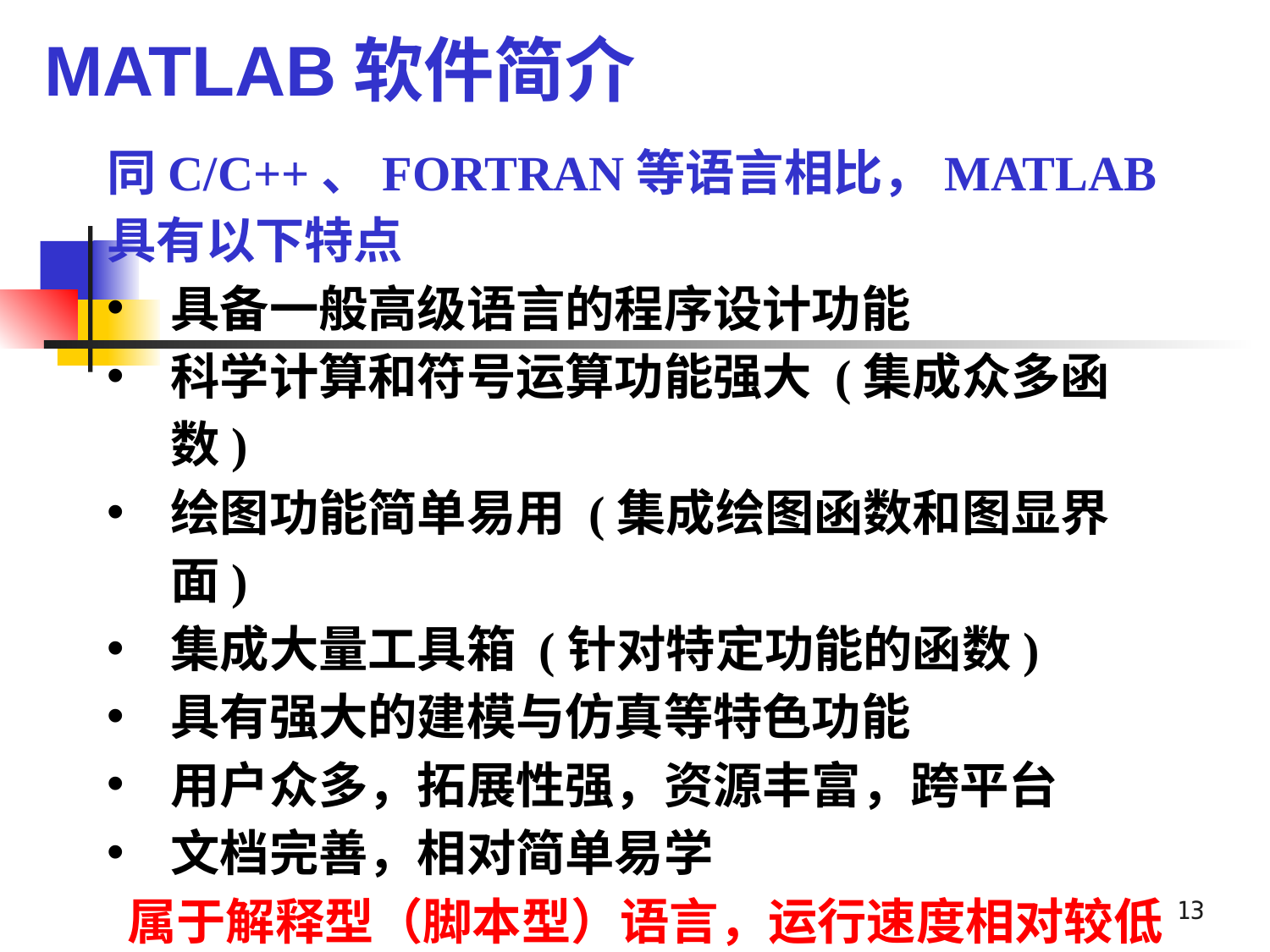

# MATLAB软件简介
同C/C++、FORTRAN等语言相比，MATLAB具有以下特点
具备一般高级语言的程序设计功能
科学计算和符号运算功能强大 (集成众多函数)
绘图功能简单易用 (集成绘图函数和图显界面)
集成大量工具箱 (针对特定功能的函数)
具有强大的建模与仿真等特色功能
用户众多，拓展性强，资源丰富，跨平台
文档完善，相对简单易学
属于解释型（脚本型）语言，运行速度相对较低
对于大规模计算的适应性有待提高
13